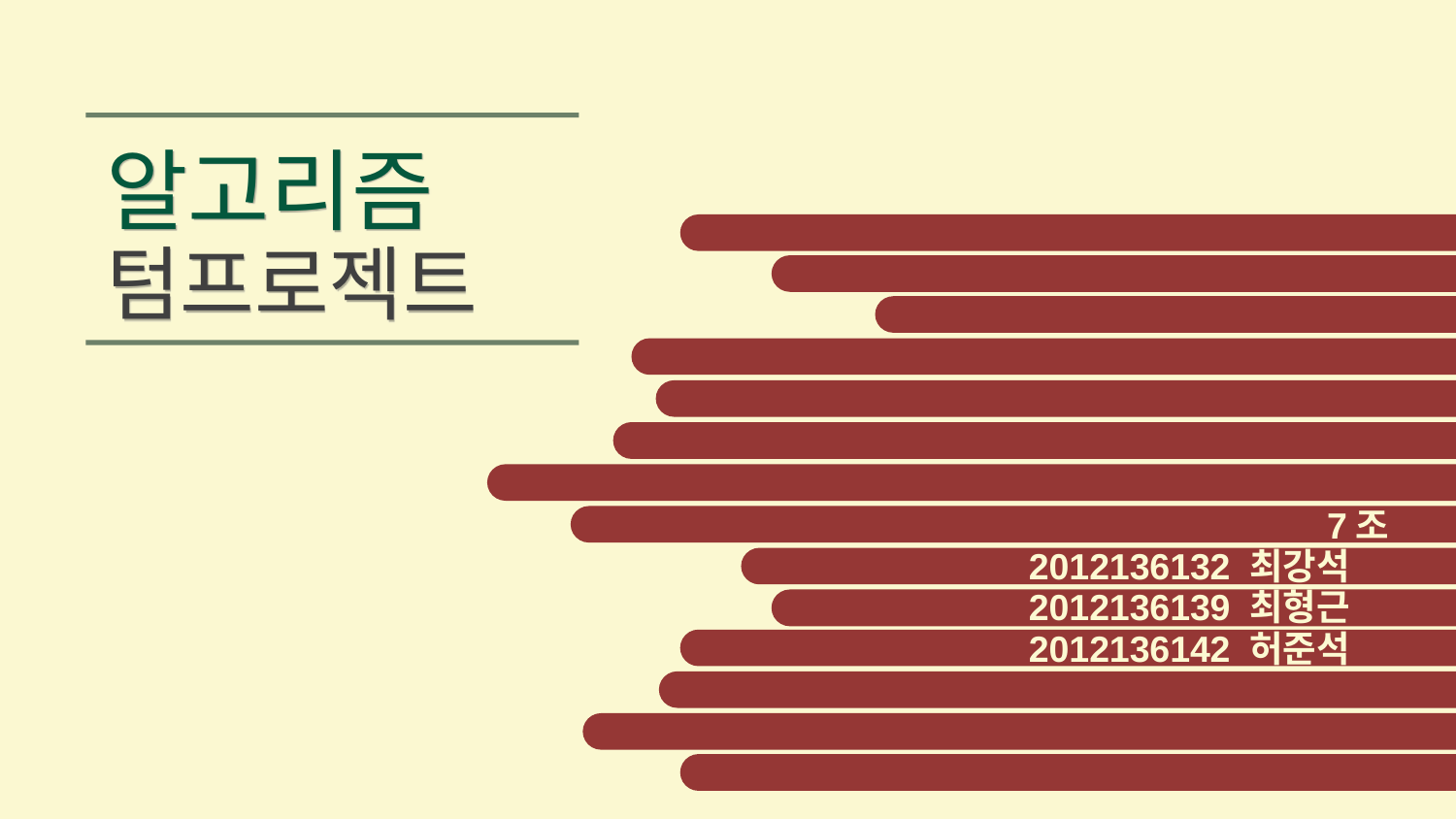

알고리즘
텀프로젝트

7조
2012136132 최강석
2012136139 최형근
2012136142 허준석